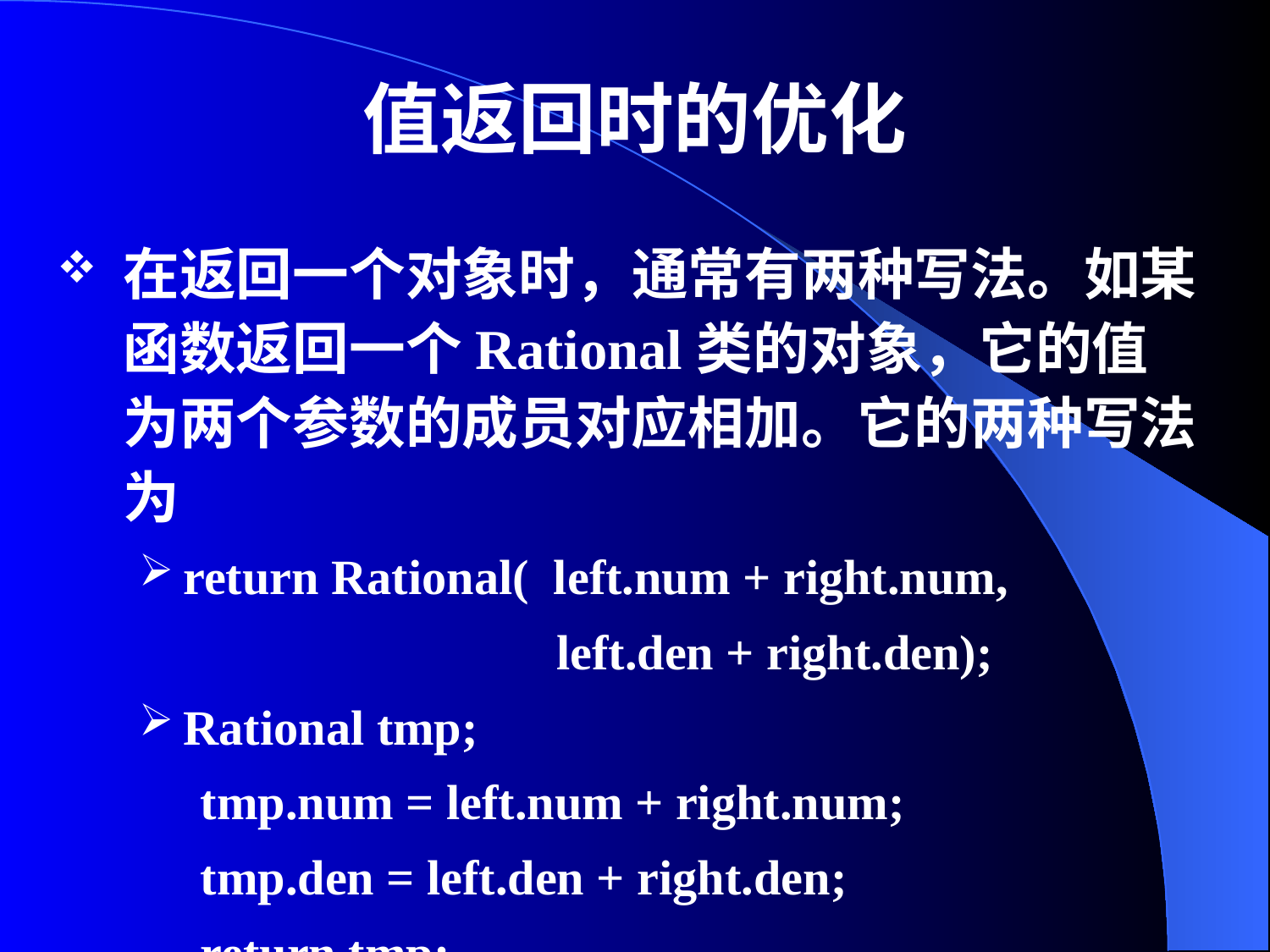

# 值返回时的优化
在返回一个对象时，通常有两种写法。如某函数返回一个Rational类的对象，它的值为两个参数的成员对应相加。它的两种写法为
return Rational(  left.num + right.num,
                                  left.den + right.den);
Rational tmp;
     tmp.num = left.num + right.num;
     tmp.den = left.den + right.den;
     return tmp;